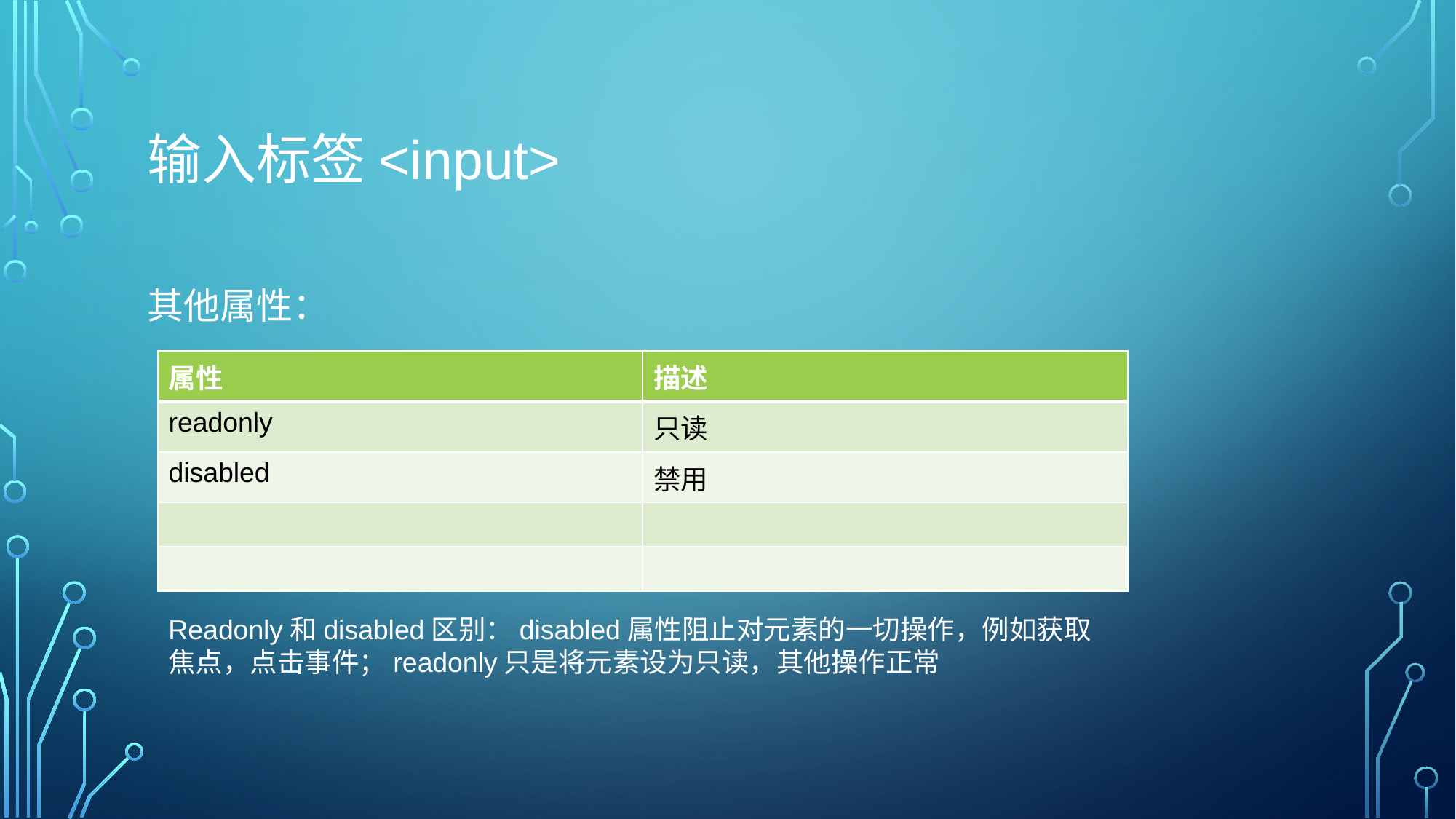

# 输入标签<input>
其他属性：
| 属性 | 描述 |
| --- | --- |
| readonly | 只读 |
| disabled | 禁用 |
|  |  |
|  |  |
Readonly和disabled区别：disabled属性阻止对元素的一切操作，例如获取焦点，点击事件；readonly只是将元素设为只读，其他操作正常